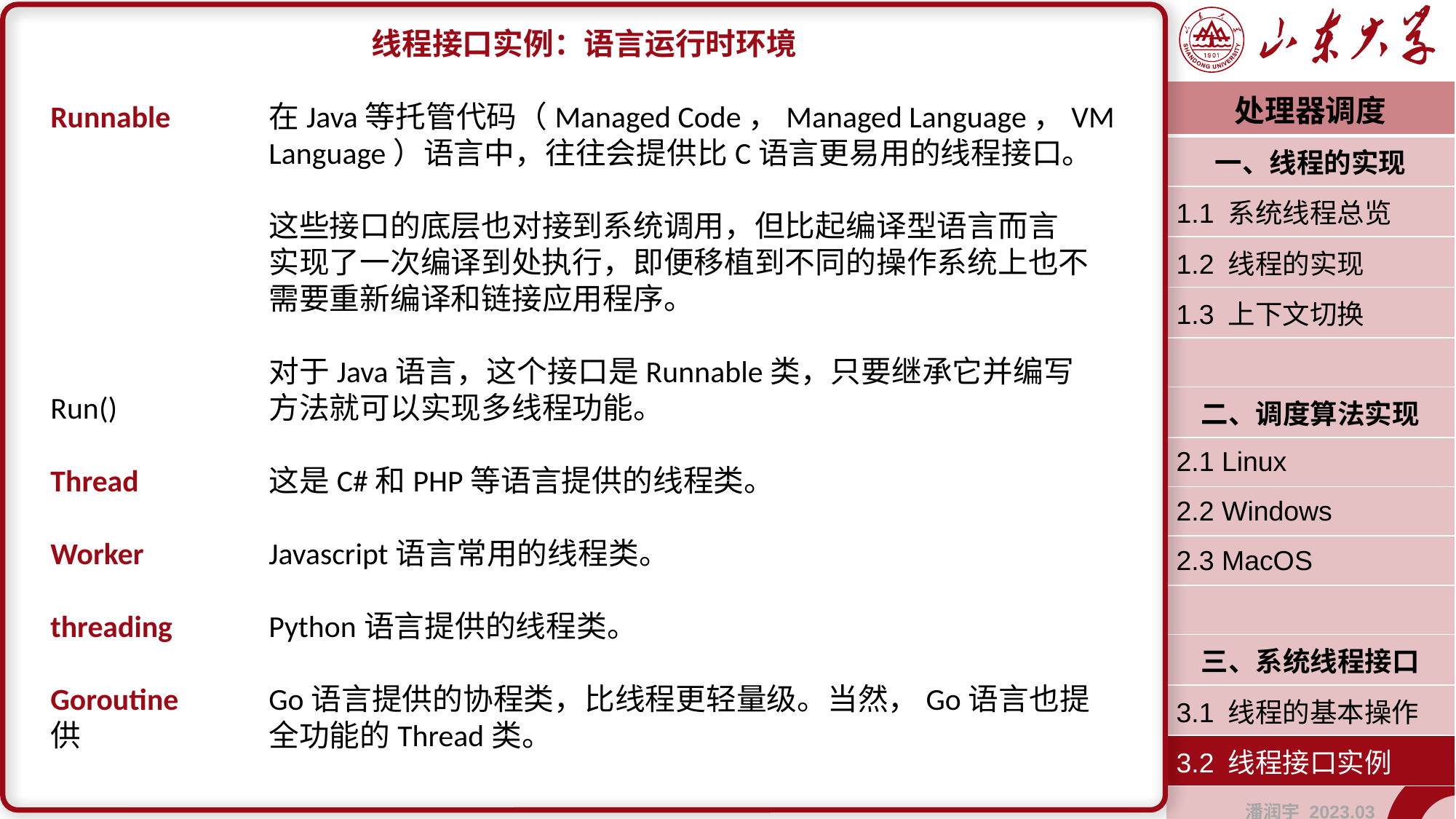

线程接口实例：语言运行时环境

Runnable	在Java等托管代码（Managed Code，Managed Language，VM 		Language）语言中，往往会提供比C语言更易用的线程接口。

		这些接口的底层也对接到系统调用，但比起编译型语言而言		实现了一次编译到处执行，即便移植到不同的操作系统上也不		需要重新编译和链接应用程序。

		对于Java语言，这个接口是Runnable类，只要继承它并编写Run()		方法就可以实现多线程功能。

Thread		这是C#和PHP等语言提供的线程类。

Worker		Javascript语言常用的线程类。

threading	Python语言提供的线程类。

Goroutine	Go语言提供的协程类，比线程更轻量级。当然，Go语言也提供		全功能的Thread类。
| 处理器调度 |
| --- |
| 一、线程的实现 |
| 1.1 系统线程总览 |
| 1.2 线程的实现 |
| 1.3 上下文切换 |
|  |
| 二、调度算法实现 |
| 2.1 Linux |
| 2.2 Windows |
| 2.3 MacOS |
|  |
| 三、系统线程接口 |
| 3.1 线程的基本操作 |
| 3.2 线程接口实例 |
| 潘润宇 2023.03 |